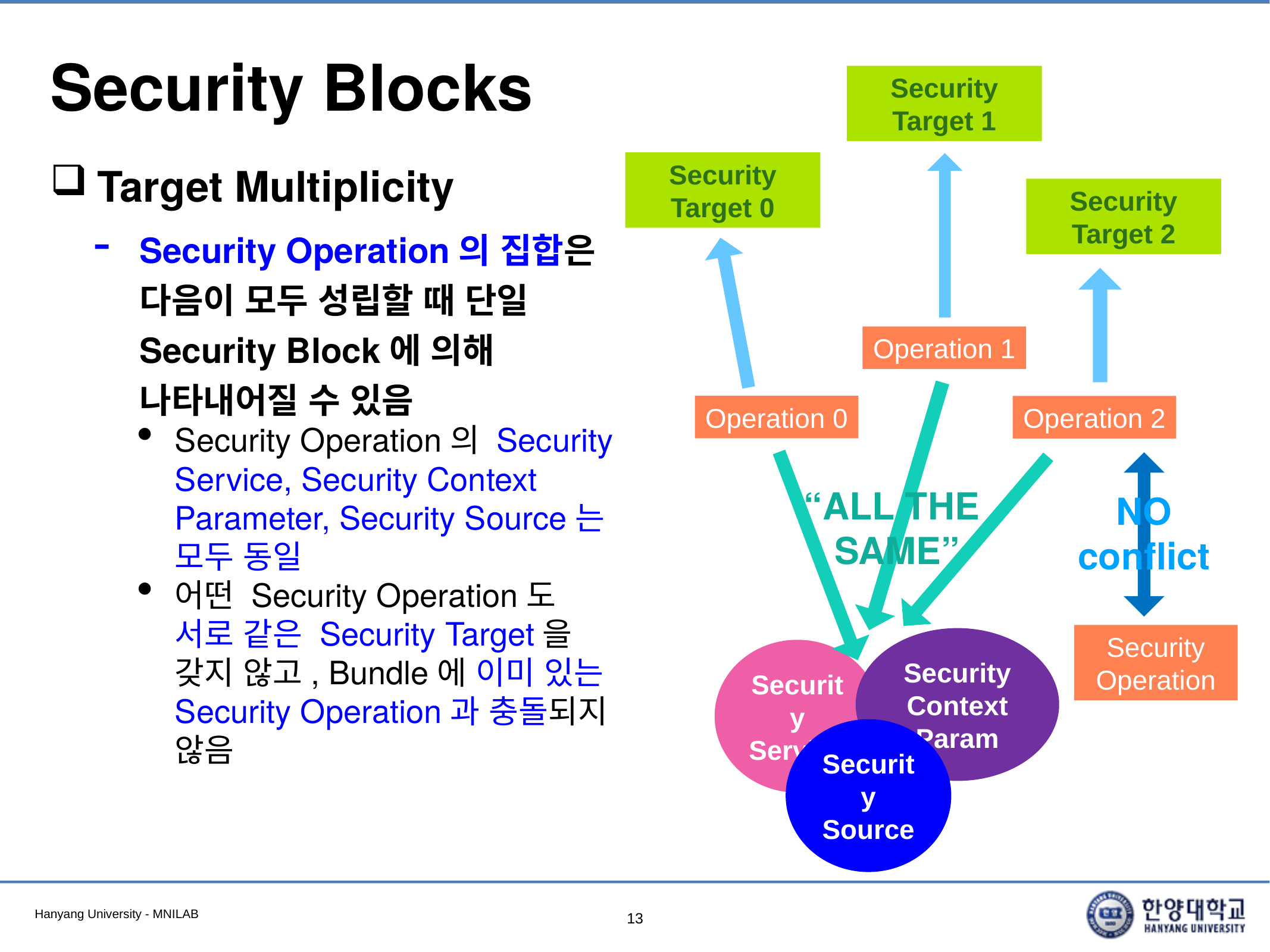

# Security Blocks
Security Target 1
Target Multiplicity
Security Operation의 집합은 다음이 모두 성립할 때 단일 Security Block에 의해 나타내어질 수 있음
Security Operation의 Security Service, Security Context Parameter, Security Source는 모두 동일
어떤 Security Operation도 서로 같은 Security Target을 갖지 않고, Bundle에 이미 있는 Security Operation과 충돌되지 않음
Security Target 0

Security Target 2

Operation 1

Operation 0
Operation 2

“ALL THE
SAME”
NO
conflict
Security
Operation
Security Context
Param
Security Service
Security Source
13